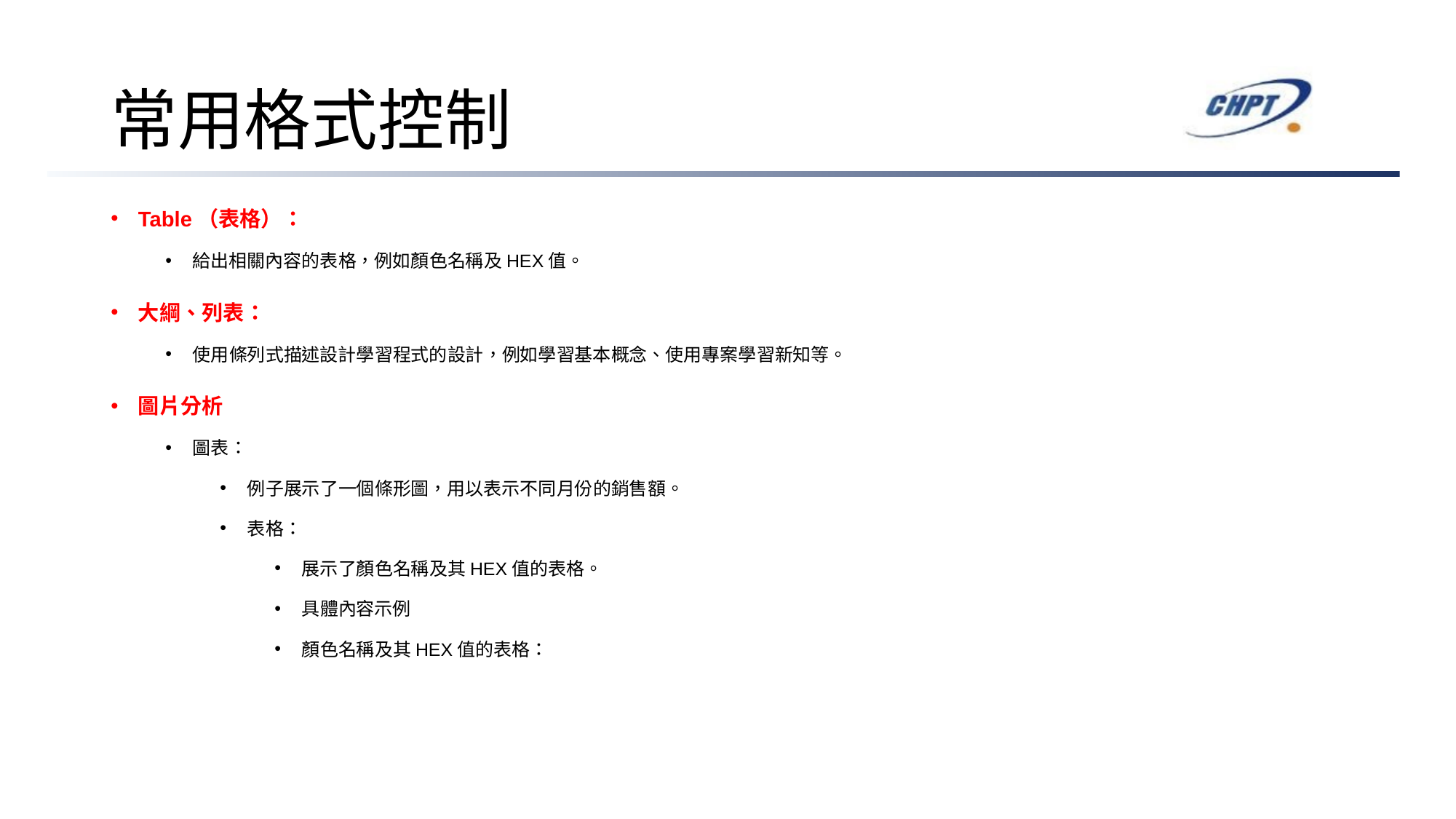

# 常用格式控制
Table（表格）：
給出相關內容的表格，例如顏色名稱及HEX值。
大綱、列表：
使用條列式描述設計學習程式的設計，例如學習基本概念、使用專案學習新知等。
圖片分析
圖表：
例子展示了一個條形圖，用以表示不同月份的銷售額。
表格：
展示了顏色名稱及其HEX值的表格。
具體內容示例
顏色名稱及其HEX值的表格：